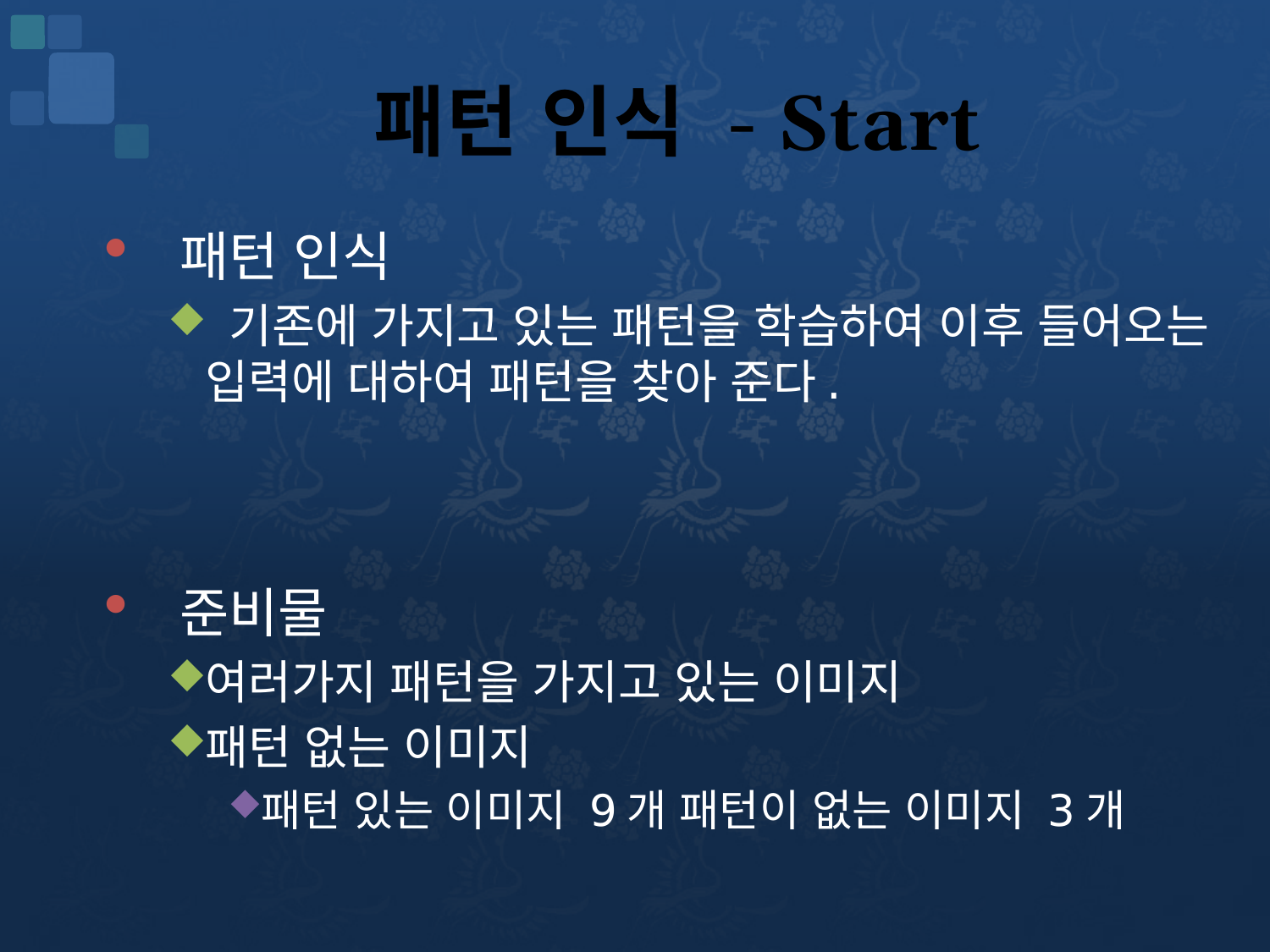

# 패턴 인식 - Start
 패턴 인식
 기존에 가지고 있는 패턴을 학습하여 이후 들어오는 입력에 대하여 패턴을 찾아 준다.

 준비물
여러가지 패턴을 가지고 있는 이미지
패턴 없는 이미지
패턴 있는 이미지 9개 패턴이 없는 이미지 3개